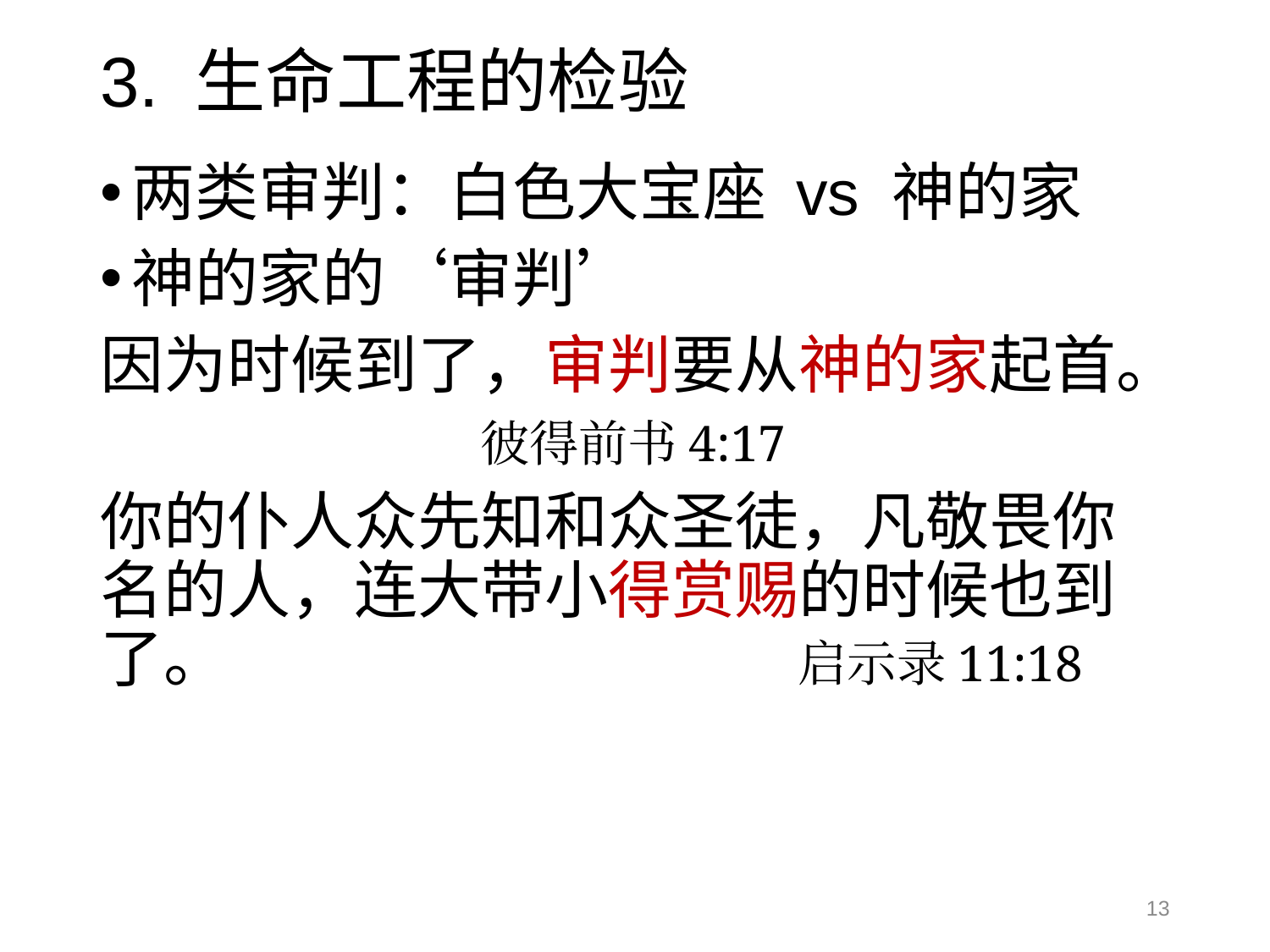

# 3. 生命工程的检验
两类审判：白色大宝座 vs 神的家
神的家的‘审判’
因为时候到了，审判要从神的家起首。
                             彼得前书4:17
你的仆人众先知和众圣徒，凡敬畏你名的人，连大带小得赏赐的时候也到了。				     启示录11:18
13